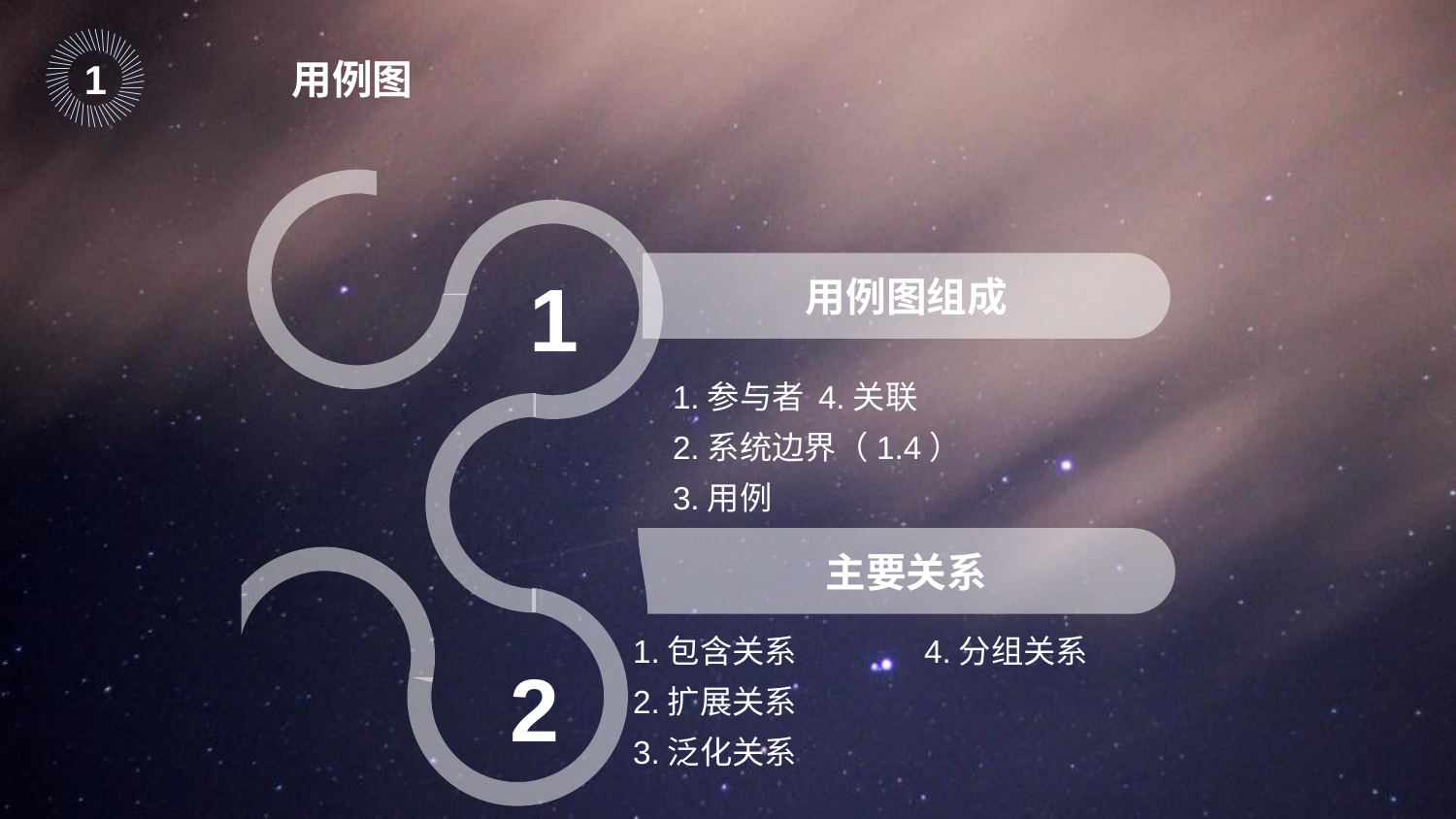

｜
｜
｜
｜
｜
｜
｜
｜
｜
｜
｜
｜
｜
｜
｜
｜
｜
｜
｜
｜
｜
｜
｜
｜
｜
｜
｜
｜
｜
｜
｜
｜
｜
｜
｜
｜
｜
｜
｜
｜
｜
｜
｜
｜
｜
｜
1
用例图

用例图组成
1
1.参与者	4.关联
2.系统边界（1.4）
3.用例

主要关系

1.包含关系 	4.分组关系
2.扩展关系
3.泛化关系
2